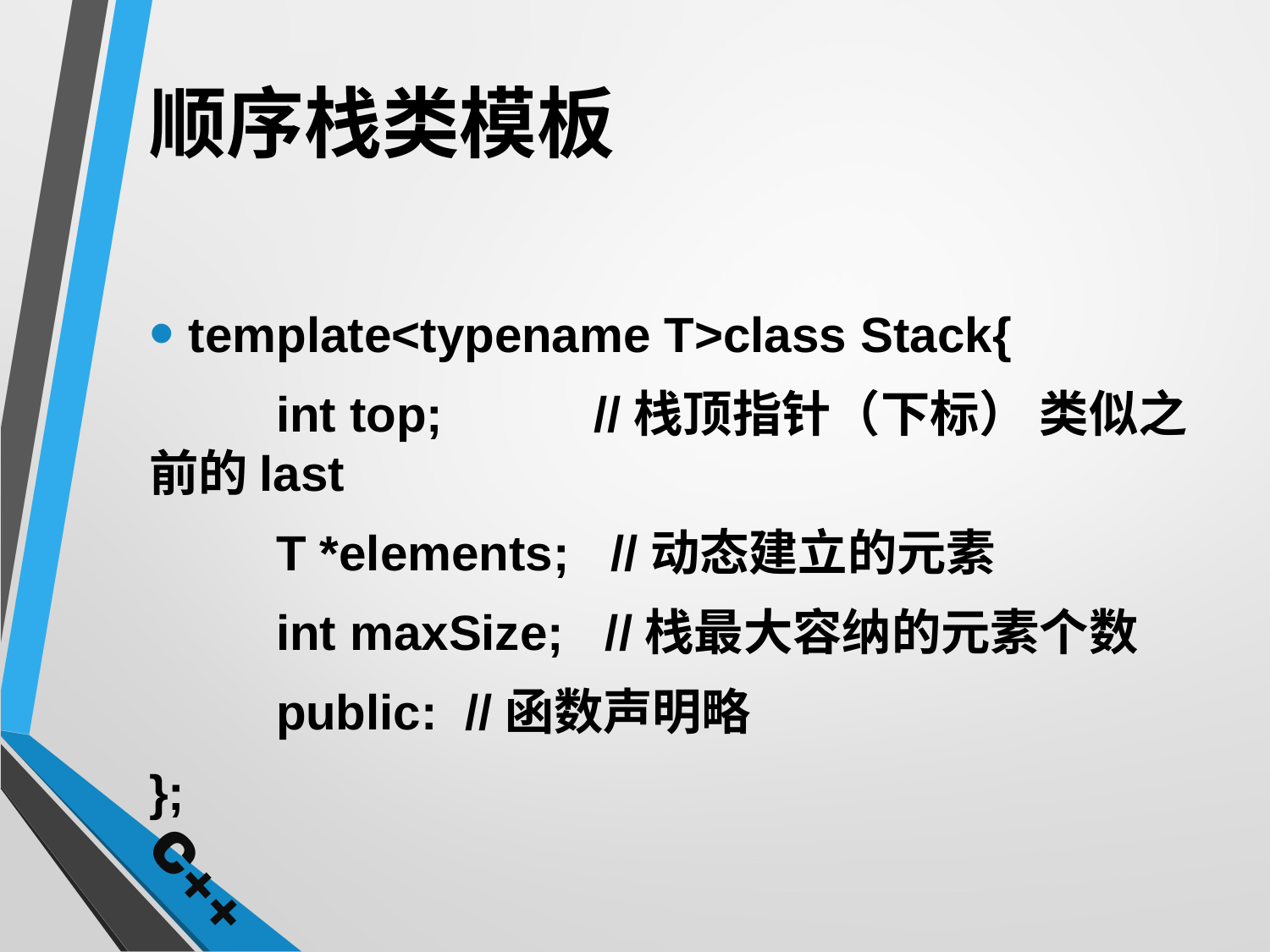

# 顺序栈类模板
template<typename T>class Stack{
	int top;           //栈顶指针（下标） 类似之前的last
	T *elements;   //动态建立的元素
	int maxSize;   //栈最大容纳的元素个数
	public:  //函数声明略
};